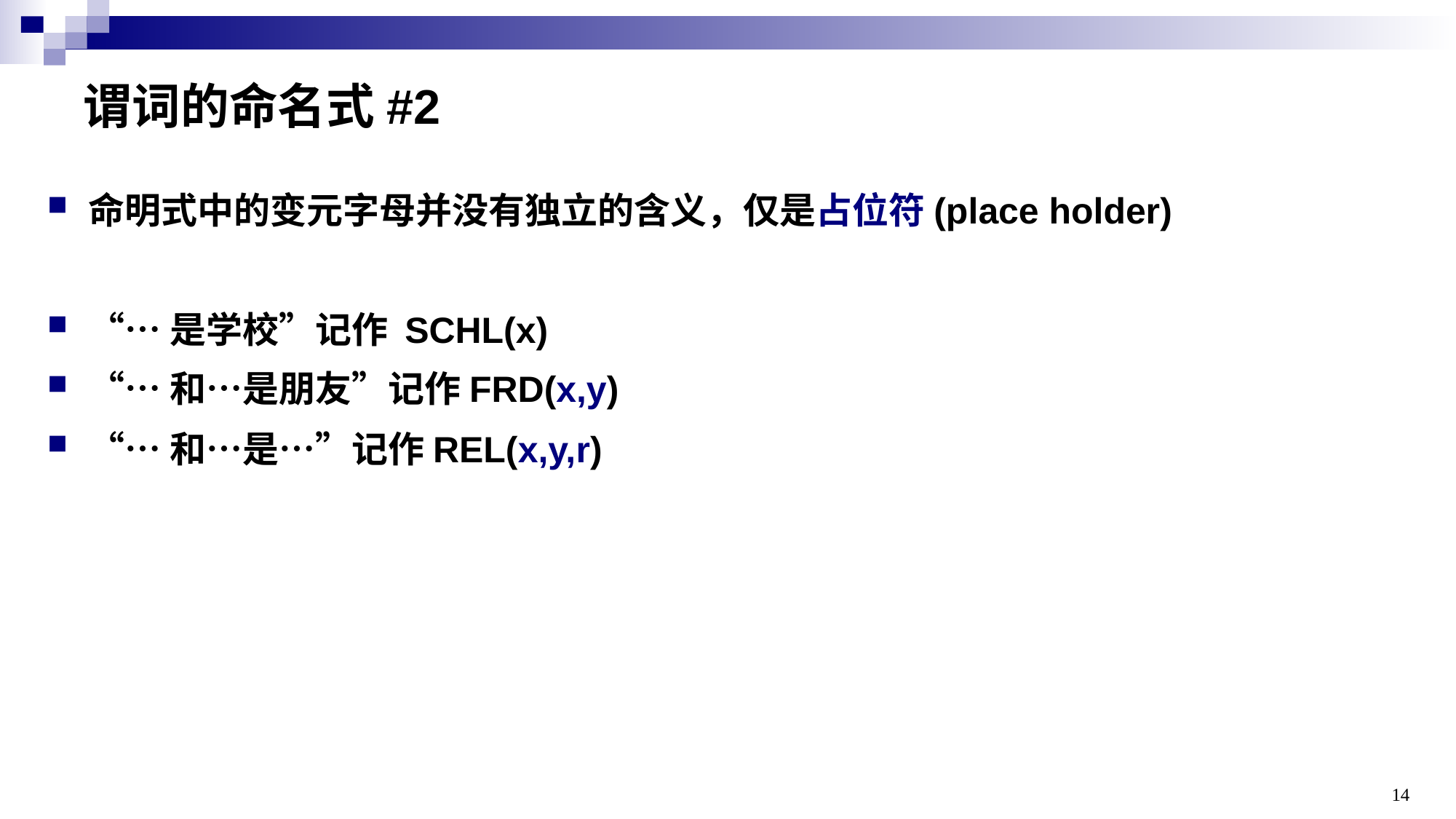

# 谓词的命名式#2
命明式中的变元字母并没有独立的含义，仅是占位符(place holder)

“…是学校”记作 SCHL(x)
“…和…是朋友”记作FRD(x,y)
“…和…是…”记作REL(x,y,r)

14